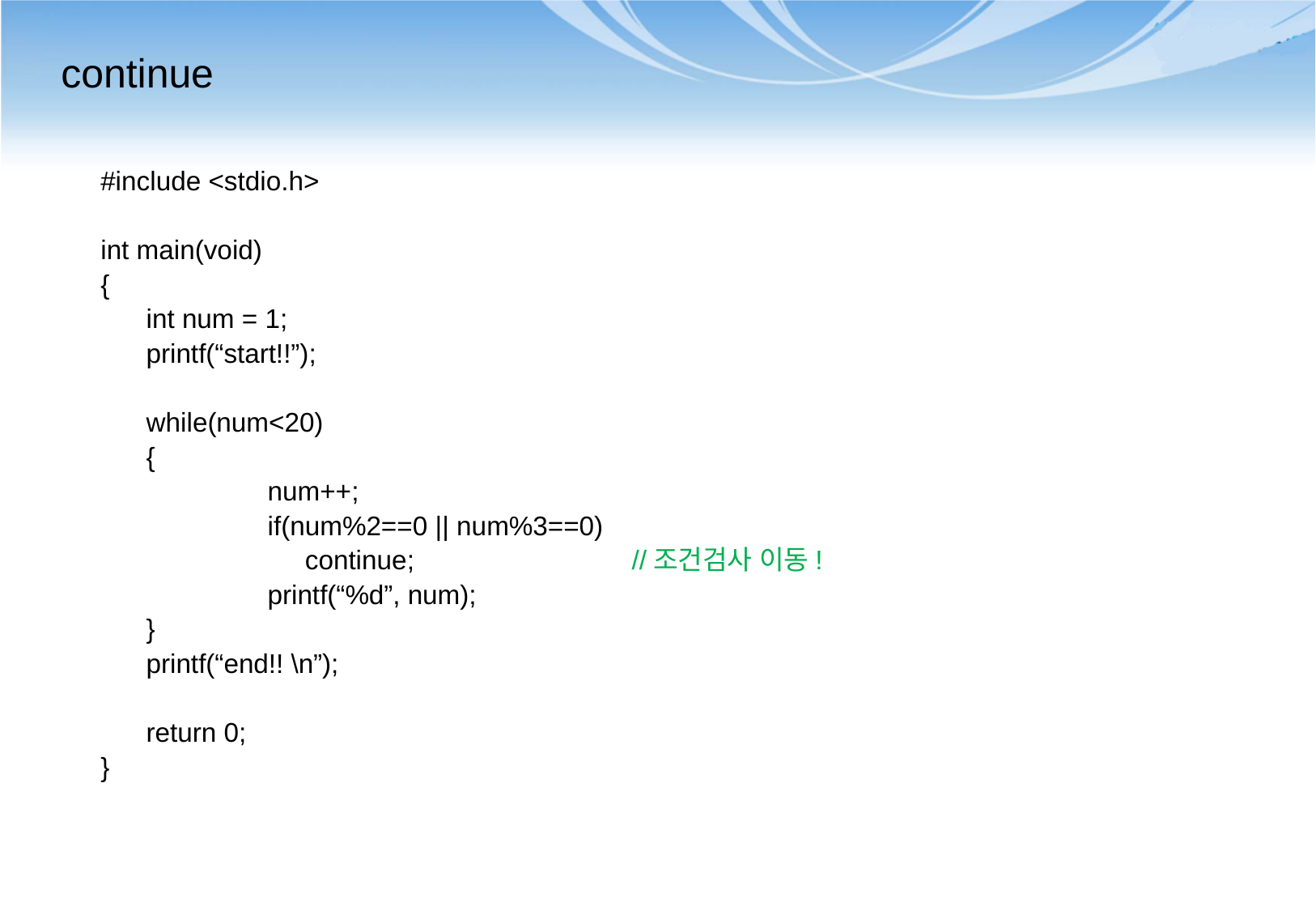

# continue
#include <stdio.h>

int main(void)
{
	int num = 1;
	printf(“start!!”);

	while(num<20)
	{
		num++;
		if(num%2==0 || num%3==0)
		     continue;		//조건검사 이동!
		printf(“%d”, num);
	}
	printf(“end!! \n”);

	return 0;
}